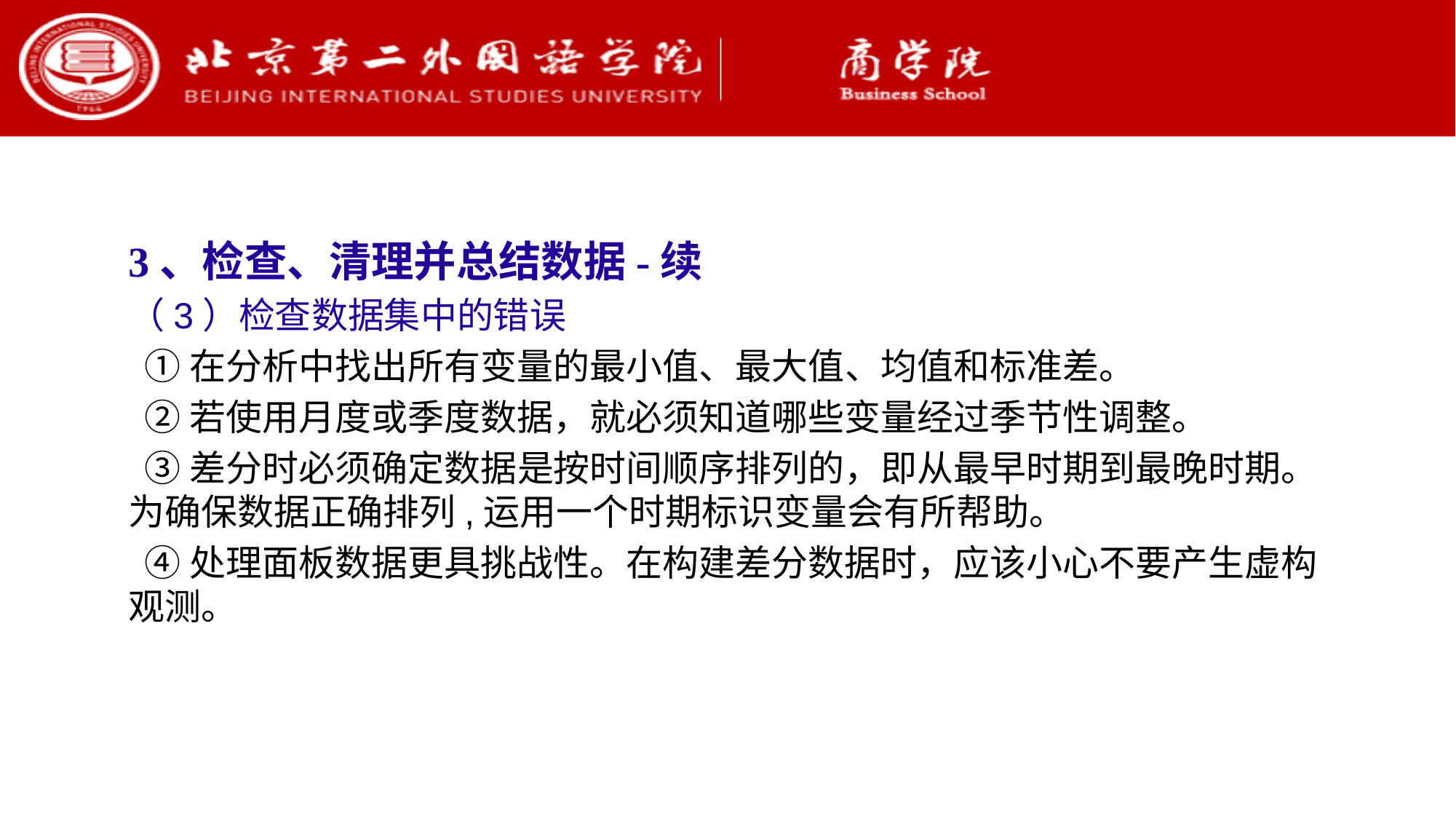

3、检查、清理并总结数据-续
（3）检查数据集中的错误
  ①在分析中找出所有变量的最小值、最大值、均值和标准差。
  ②若使用月度或季度数据，就必须知道哪些变量经过季节性调整。
  ③差分时必须确定数据是按时间顺序排列的，即从最早时期到最晚时期。为确保数据正确排列,运用一个时期标识变量会有所帮助。
  ④处理面板数据更具挑战性。在构建差分数据时，应该小心不要产生虚构观测。